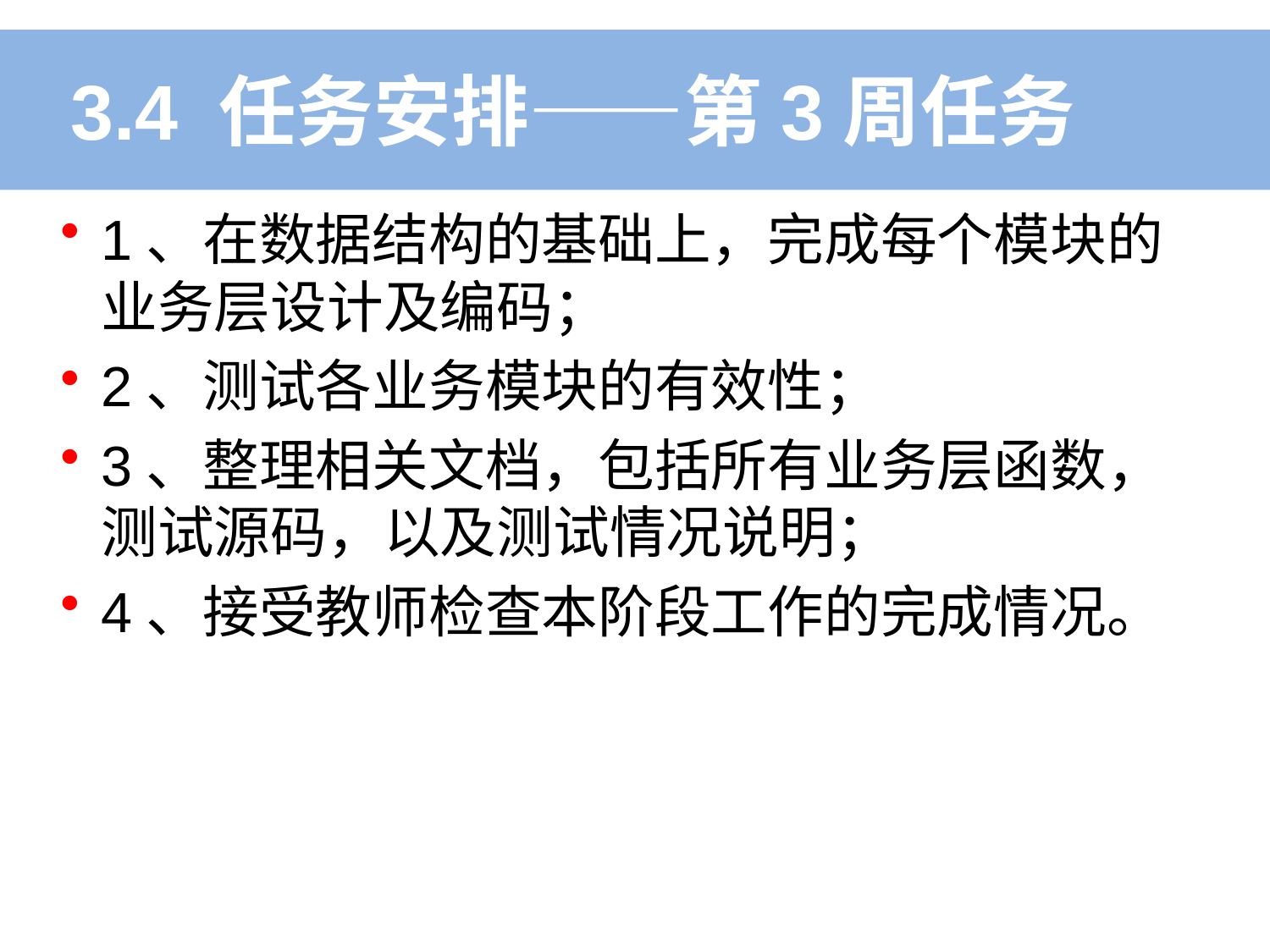

# 3.4 任务安排——第3周任务
1、在数据结构的基础上，完成每个模块的业务层设计及编码；
2、测试各业务模块的有效性；
3、整理相关文档，包括所有业务层函数，测试源码，以及测试情况说明；
4、接受教师检查本阶段工作的完成情况。